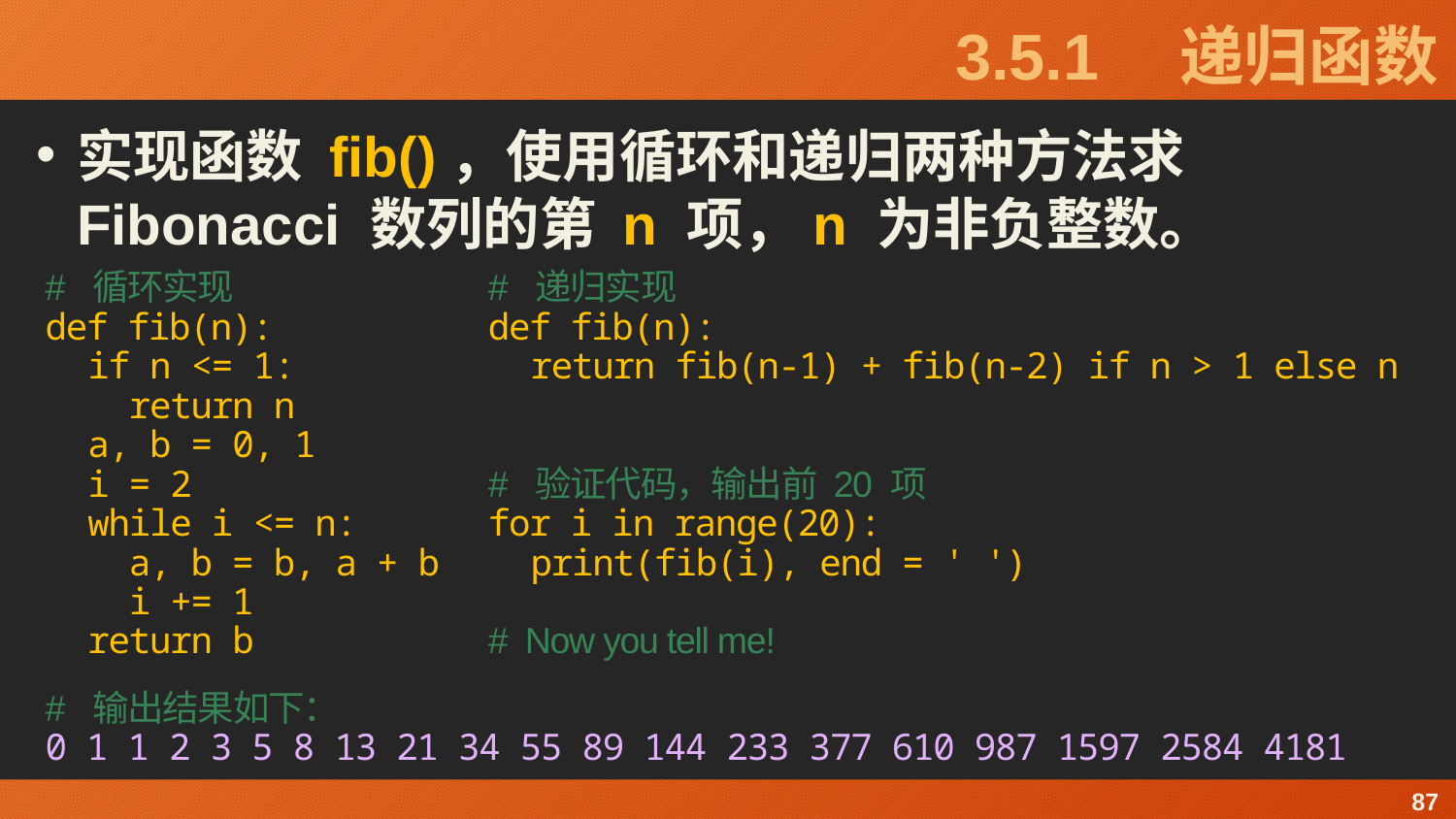

# 3.5.1　递归函数
实现函数 fib()，使用循环和递归两种方法求 Fibonacci 数列的第 n 项，n 为非负整数。
#  循环实现
def fib(n):
  if n <= 1:
    return n
  a, b = 0, 1
  i = 2
  while i <= n:
    a, b = b, a + b
    i += 1
  return b
#  递归实现
def fib(n):
  return fib(n-1) + fib(n-2) if n > 1 else n

#  验证代码，输出前 20 项
for i in range(20):
  print(fib(i), end = ' ')

#  Now you tell me!
#  输出结果如下：
0 1 1 2 3 5 8 13 21 34 55 89 144 233 377 610 987 1597 2584 4181
87